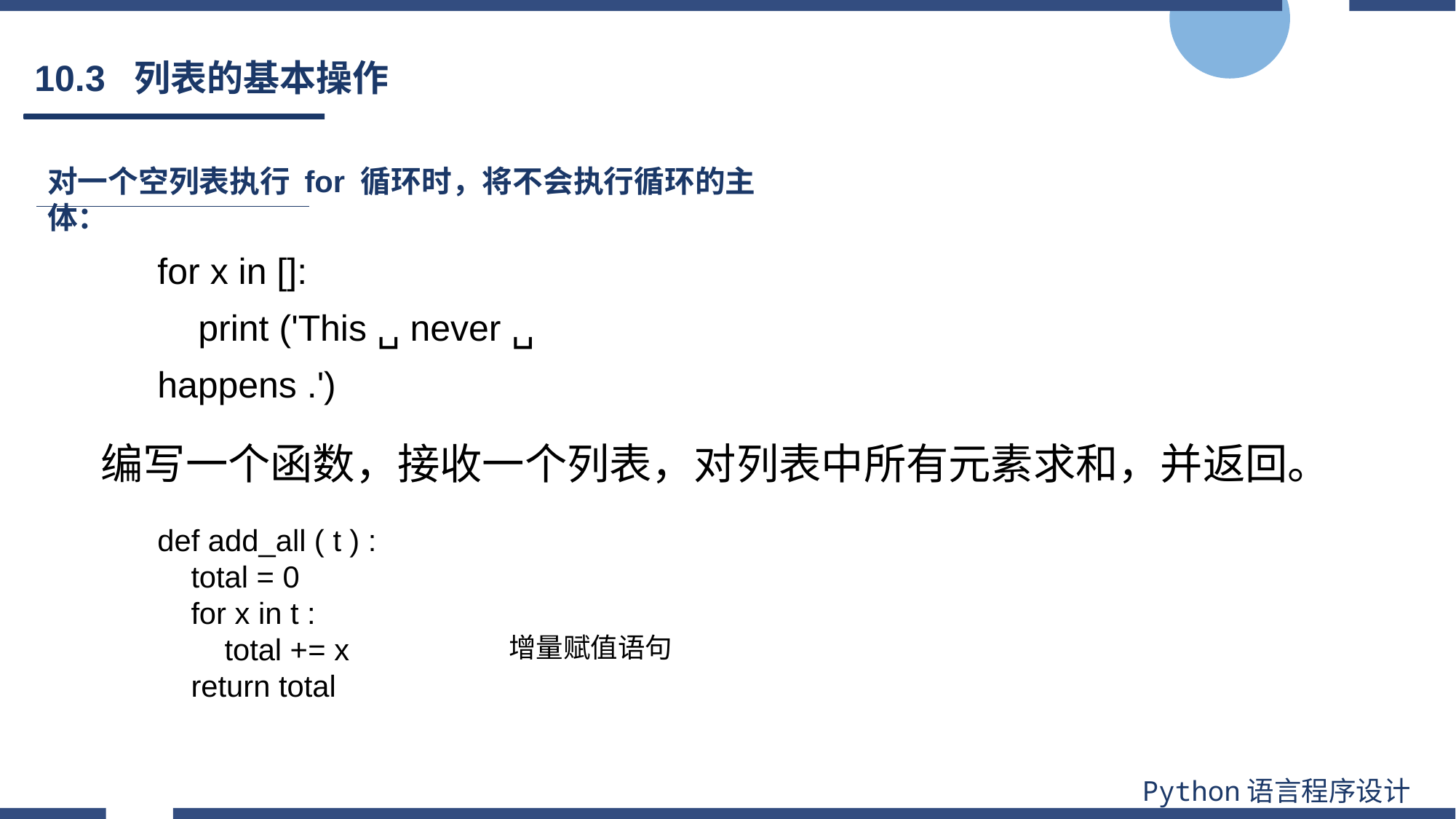

# 10.3  列表的基本操作
对一个空列表执行 for 循环时，将不会执行循环的主体：
for x in []:
    print ('This ␣ never ␣ happens .')

编写一个函数，接收一个列表，对列表中所有元素求和，并返回。
def add_all ( t ) :
    total = 0
    for x in t :
        total += x
    return total
增量赋值语句